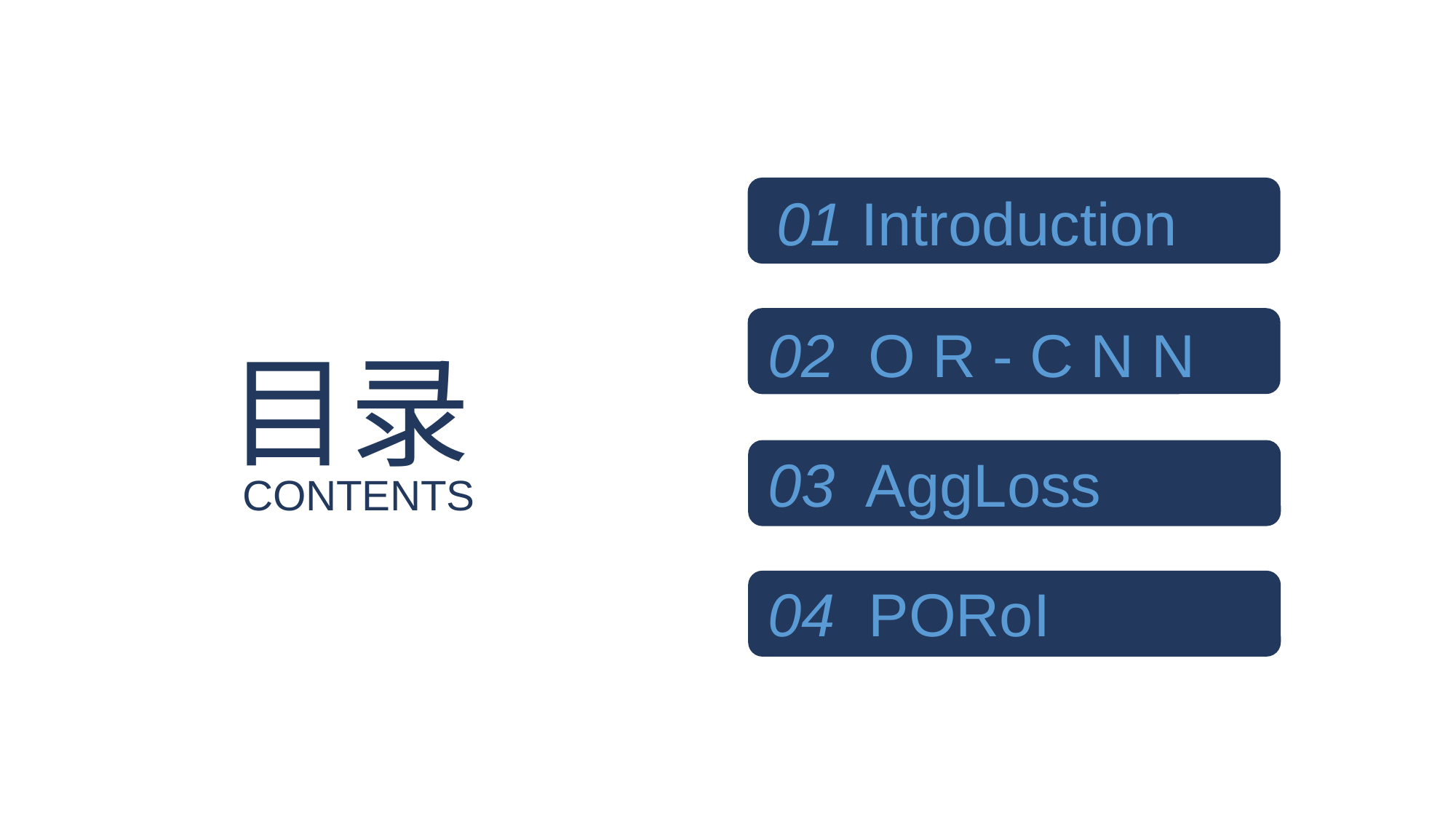

01 Introduction

02  O R - C N N
目录

03  AggLoss
CONTENTS
04  PORoI